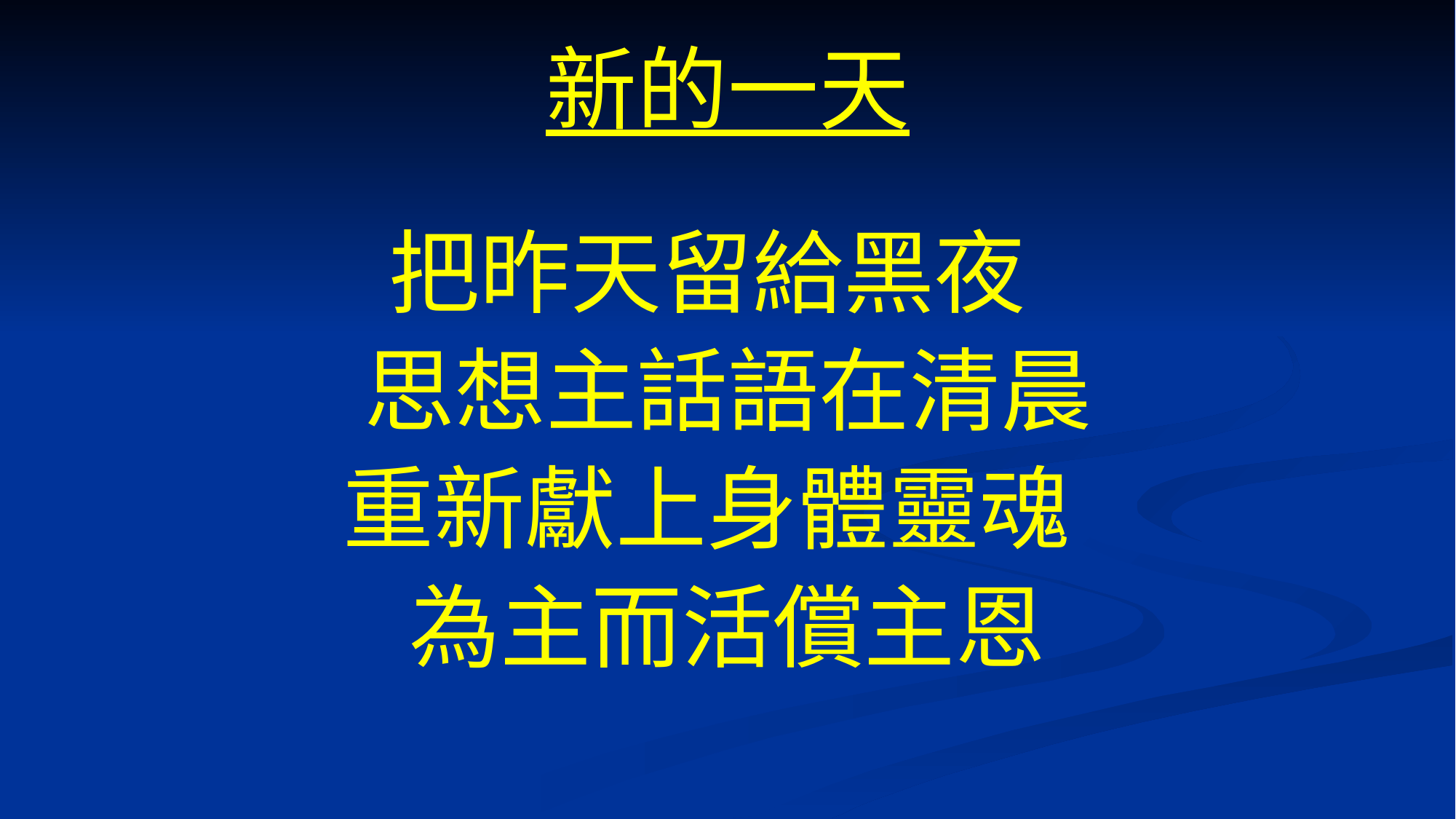

# 新的一天
把昨天留給黑夜
思想主話語在清晨
重新獻上身體靈魂
為主而活償主恩